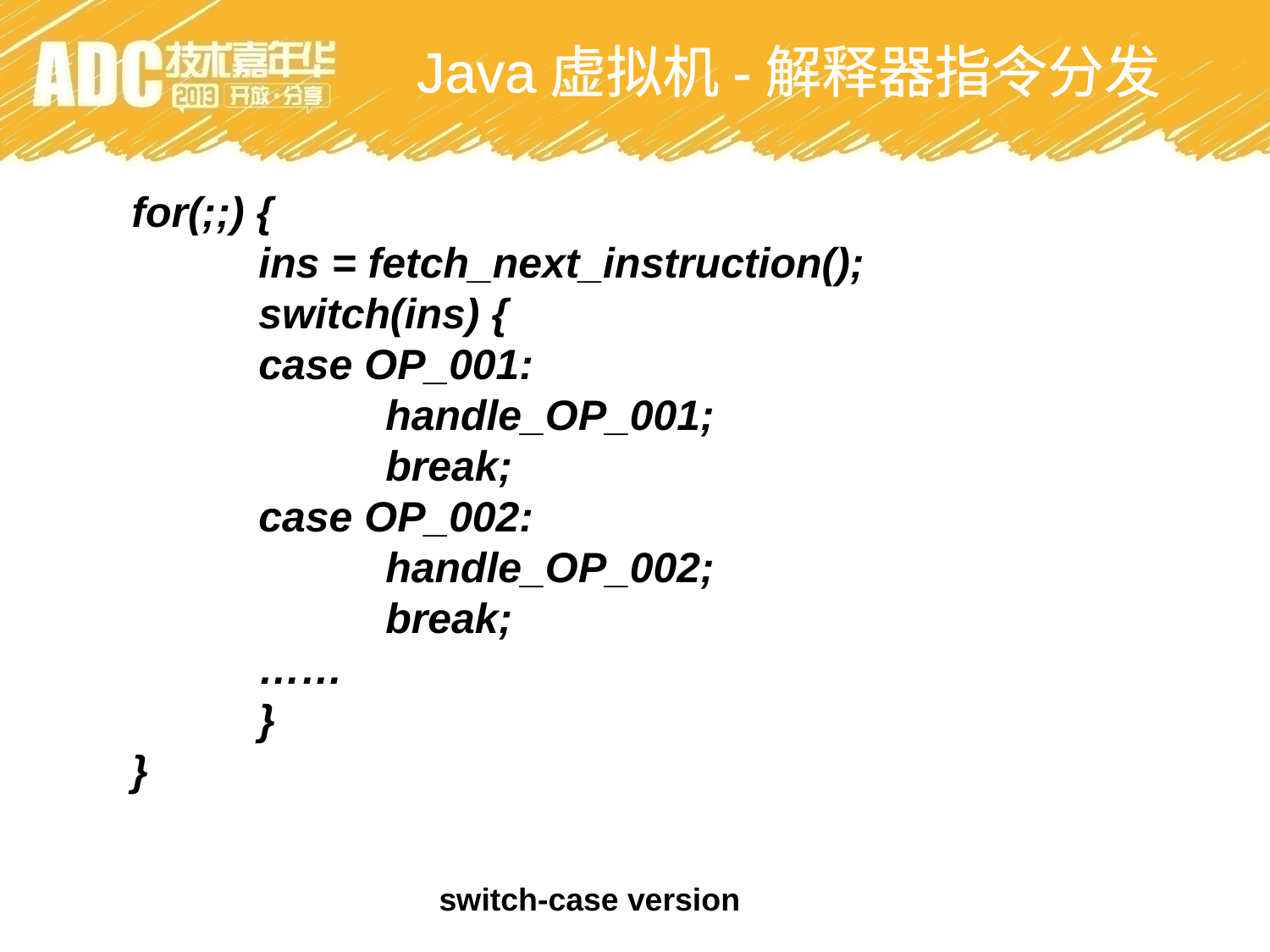

Java虚拟机-解释器指令分发
for(;;) {
	ins = fetch_next_instruction();
	switch(ins) {
	case OP_001:
		handle_OP_001;
		break;
	case OP_002:
		handle_OP_002;
		break;
	……
	}
}

switch-case version